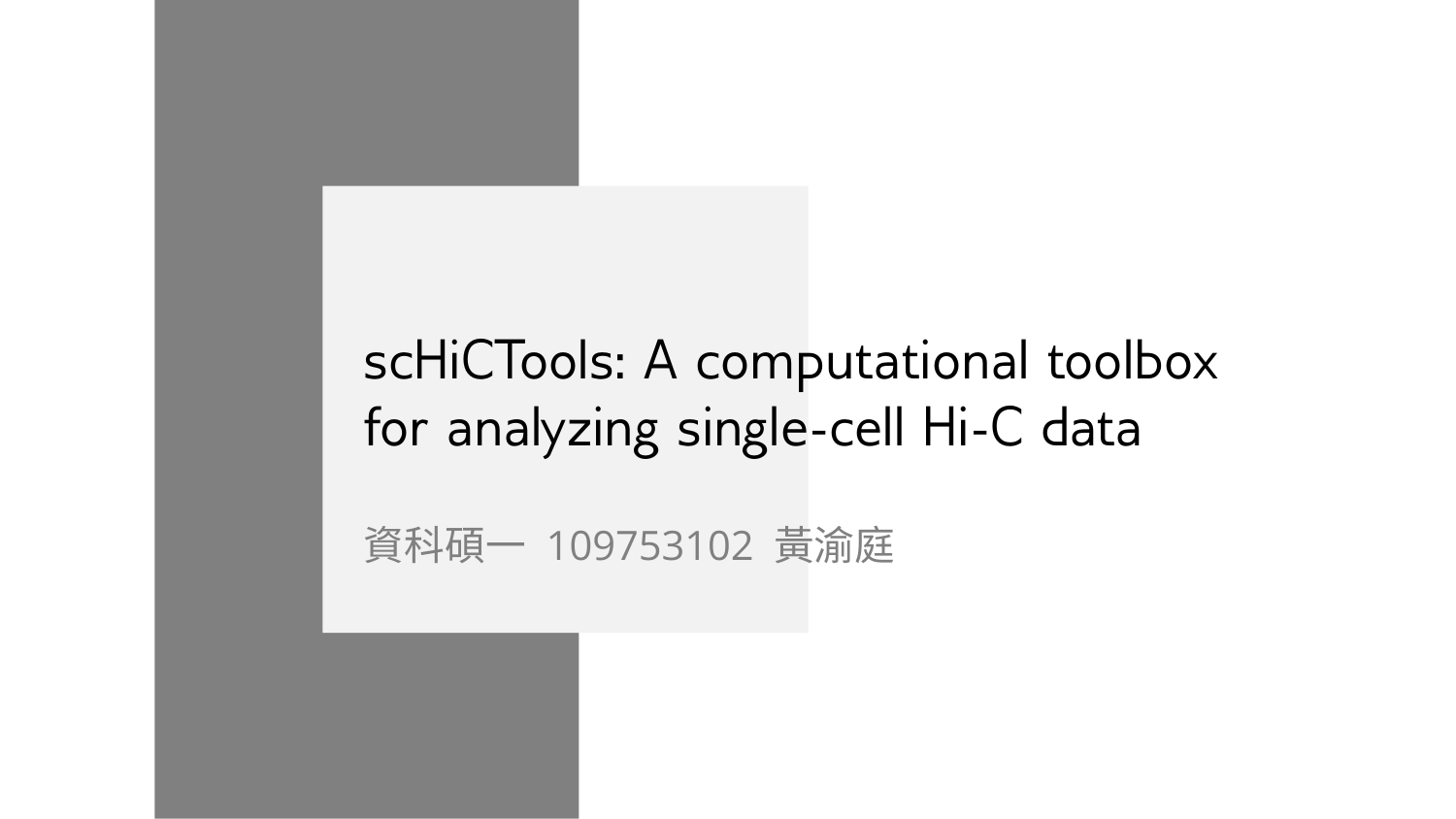

scHiCTools: A computational toolbox for analyzing single-cell Hi-C data
資科碩一 109753102 黃渝庭